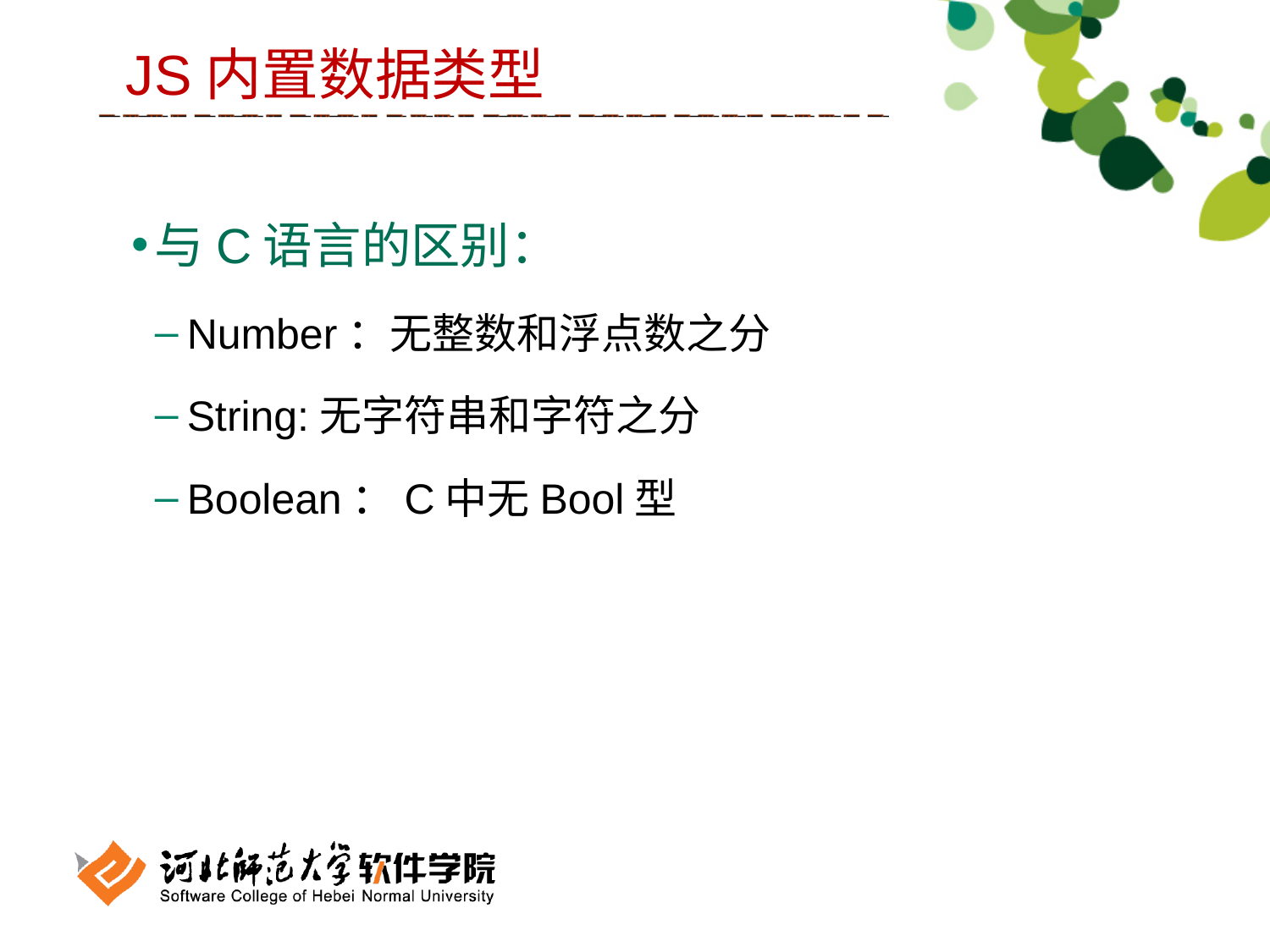

JS内置数据类型

与C语言的区别：
Number：无整数和浮点数之分
String:无字符串和字符之分
Boolean：C中无Bool型